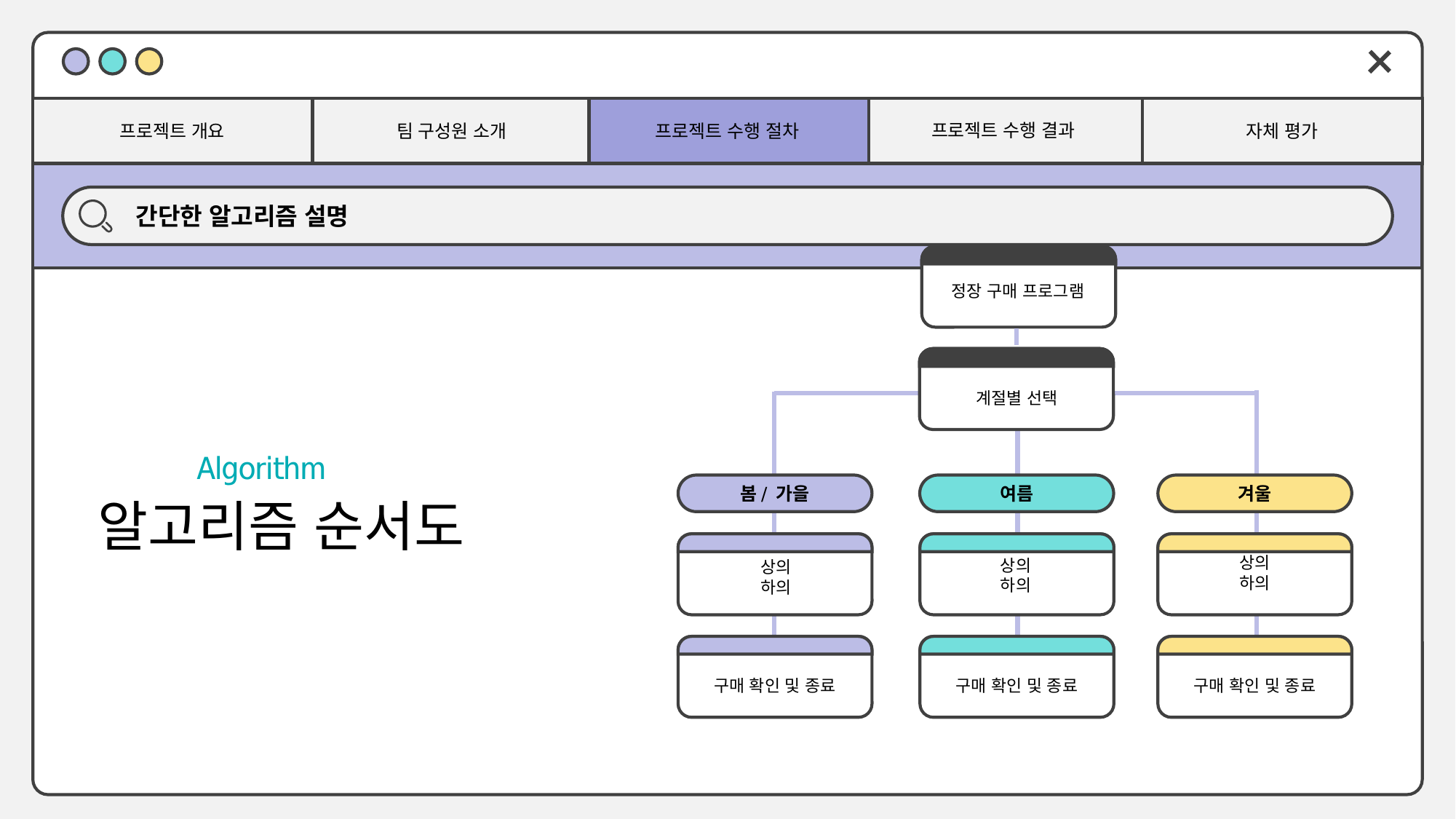

프로젝트 수행 결과
프로젝트 수행 절차
팀 구성원 소개
프로젝트 개요
자체 평가

간단한 알고리즘 설명

정장 구매 프로그램

계절별 선택
Algorithm
봄/가을
여름
겨울

알고리즘 순서도

상의
하의
상의
하의
상의
하의

구매 확인 및 종료
구매 확인 및 종료
구매 확인 및 종료